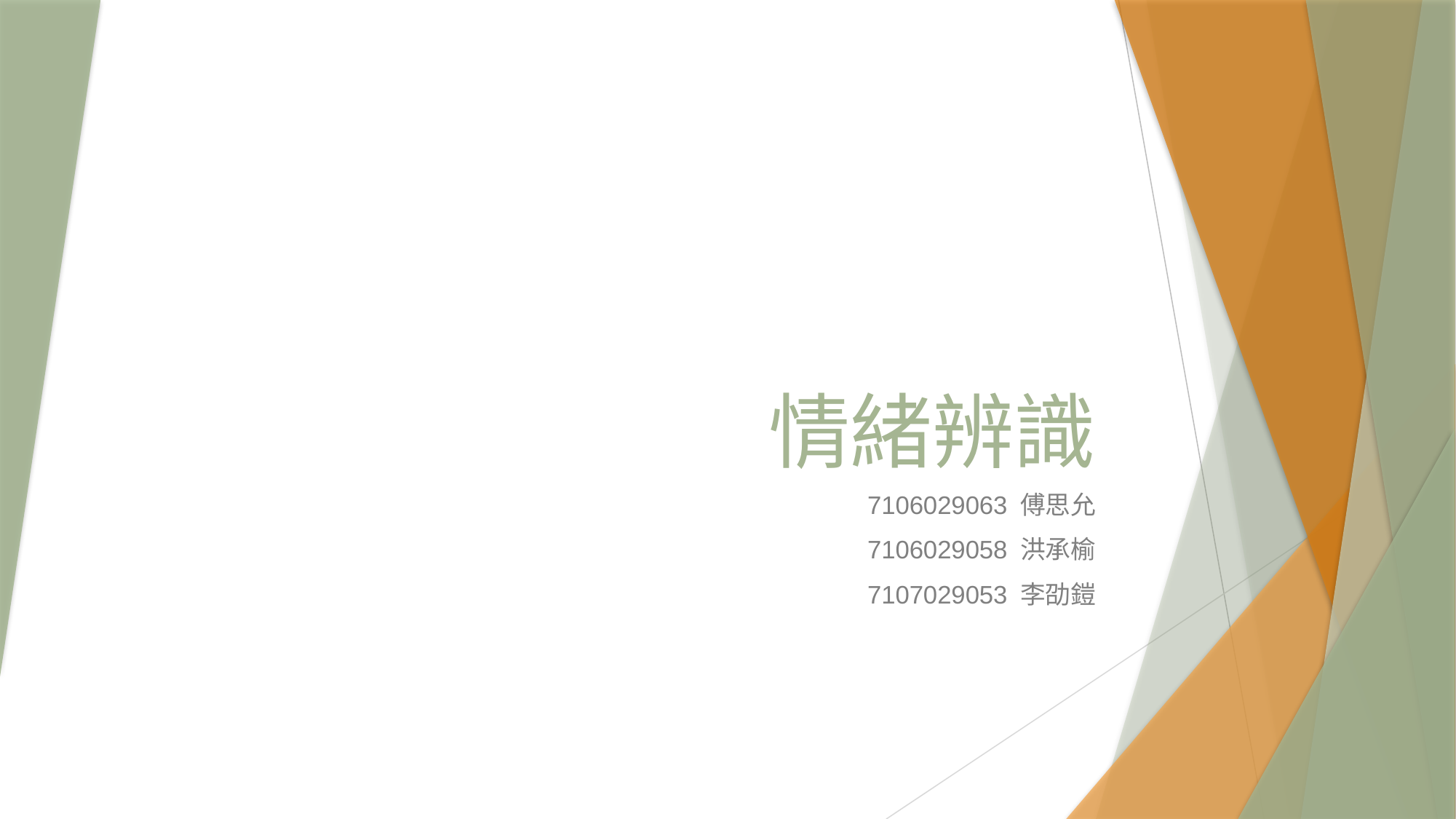

# 情緒辨識
7106029063 傅思允
7106029058 洪承榆
7107029053 李劭鎧